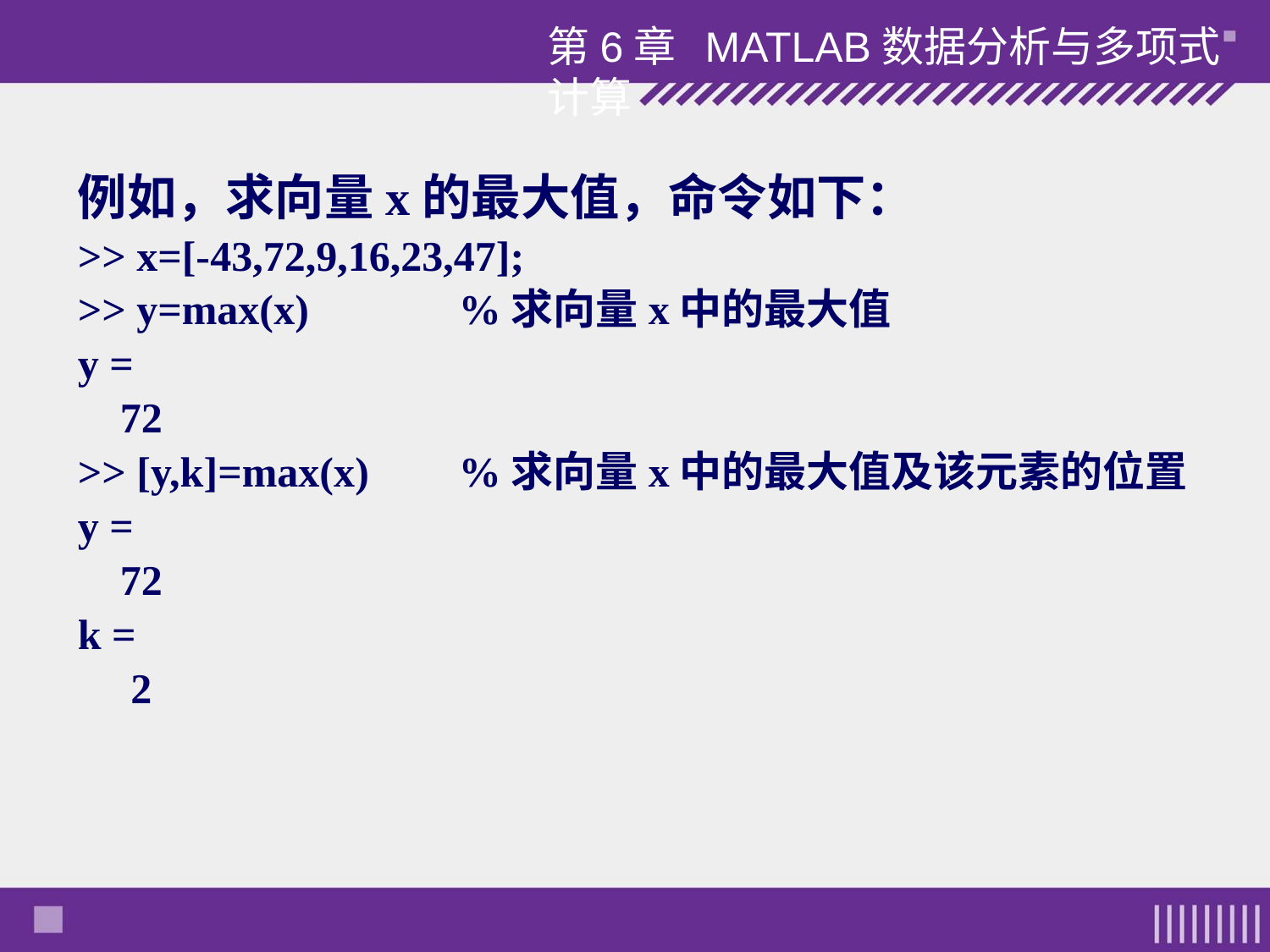

第6章  MATLAB数据分析与多项式计算
例如，求向量x的最大值，命令如下：
>> x=[-43,72,9,16,23,47];
>> y=max(x)              	%求向量x中的最大值
y =
    72
>> [y,k]=max(x)        	%求向量x中的最大值及该元素的位置
y =
    72
k =
     2